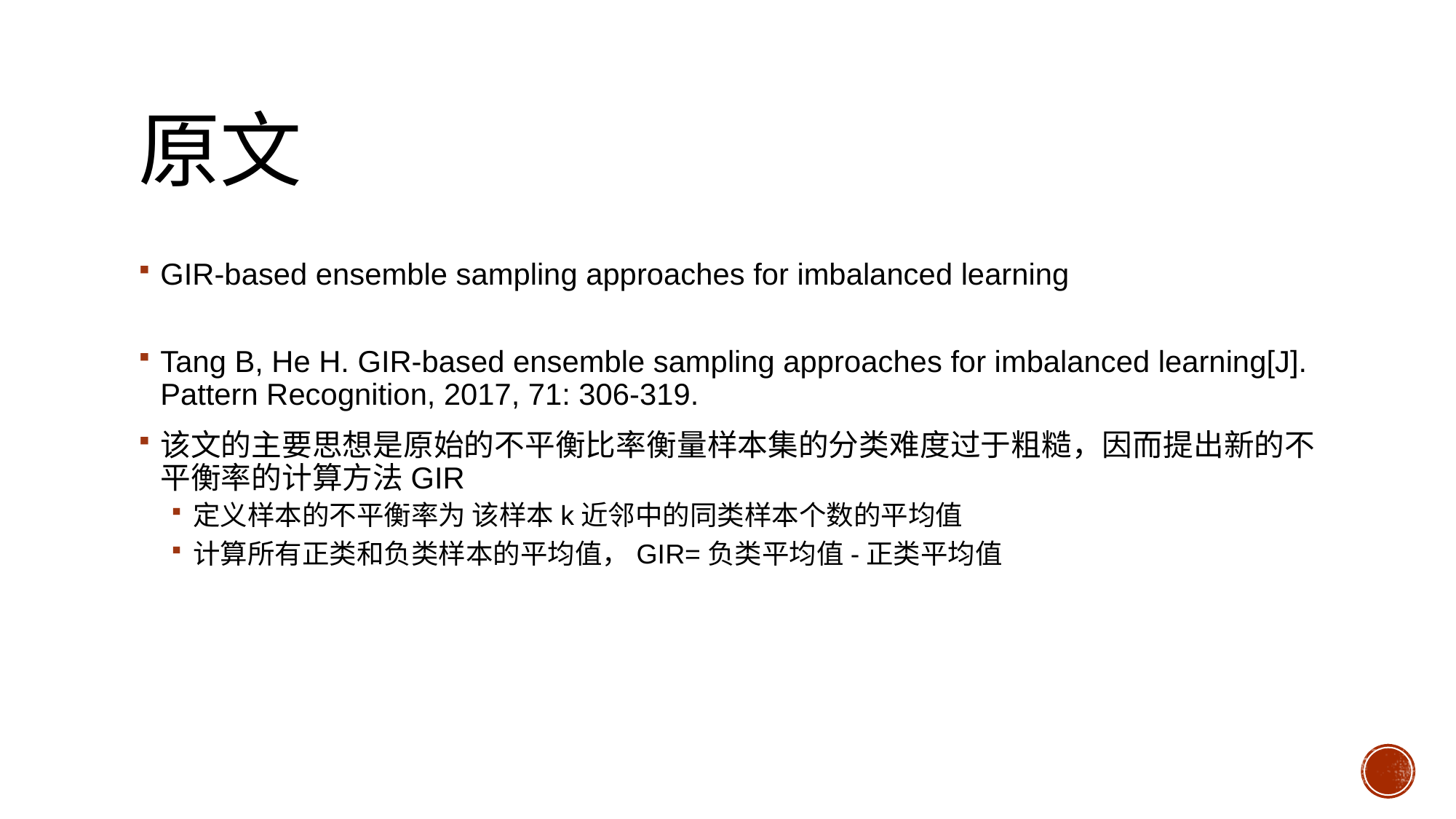

# 原文
GIR-based ensemble sampling approaches for imbalanced learning
Tang B, He H. GIR-based ensemble sampling approaches for imbalanced learning[J]. Pattern Recognition, 2017, 71: 306-319.
该文的主要思想是原始的不平衡比率衡量样本集的分类难度过于粗糙，因而提出新的不平衡率的计算方法GIR
定义样本的不平衡率为 该样本k近邻中的同类样本个数的平均值
计算所有正类和负类样本的平均值，GIR=负类平均值-正类平均值